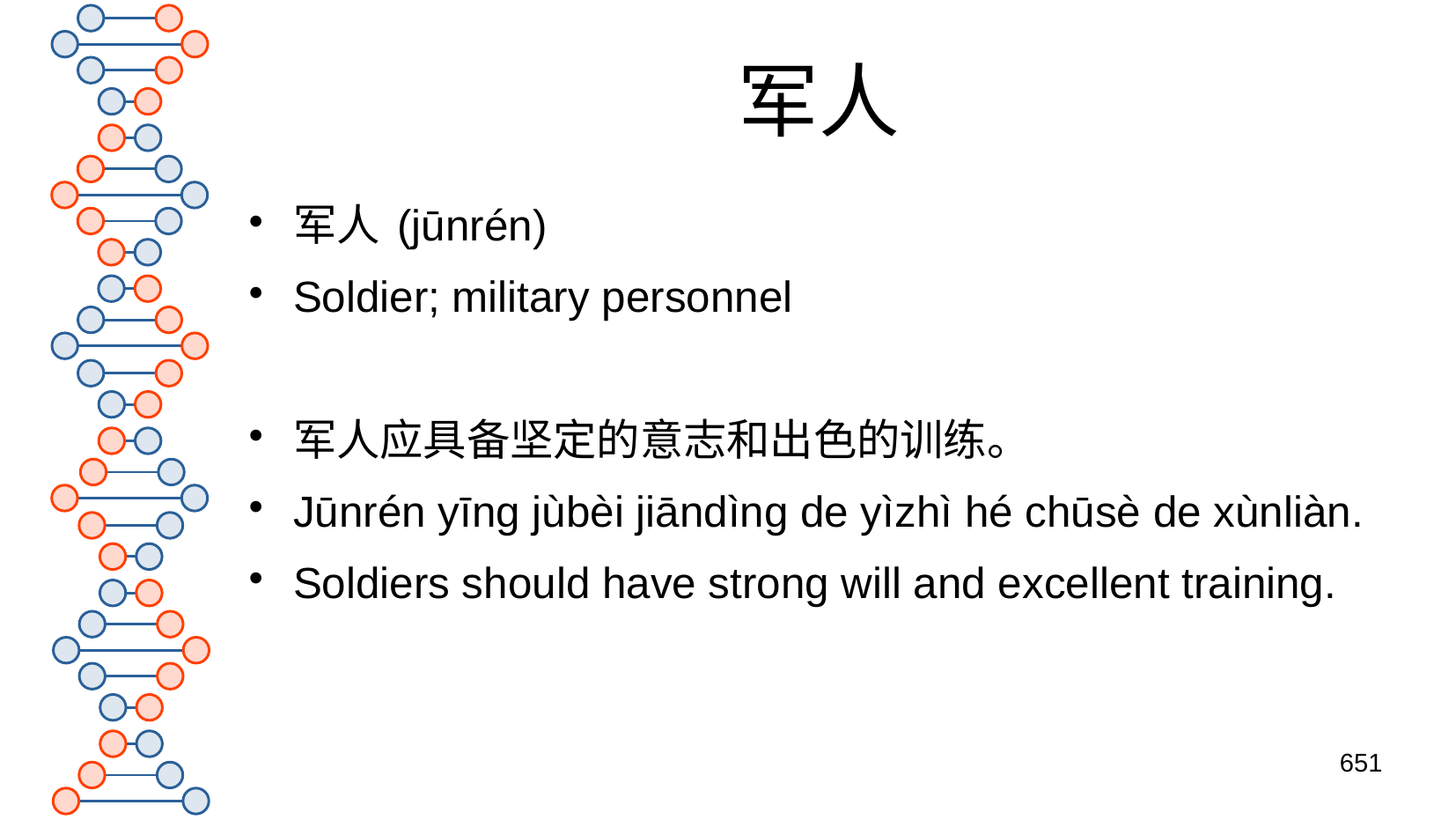

# 军人
军人 (jūnrén)
Soldier; military personnel

军人应具备坚定的意志和出色的训练。
Jūnrén yīng jùbèi jiāndìng de yìzhì hé chūsè de xùnliàn.
Soldiers should have strong will and excellent training.
651